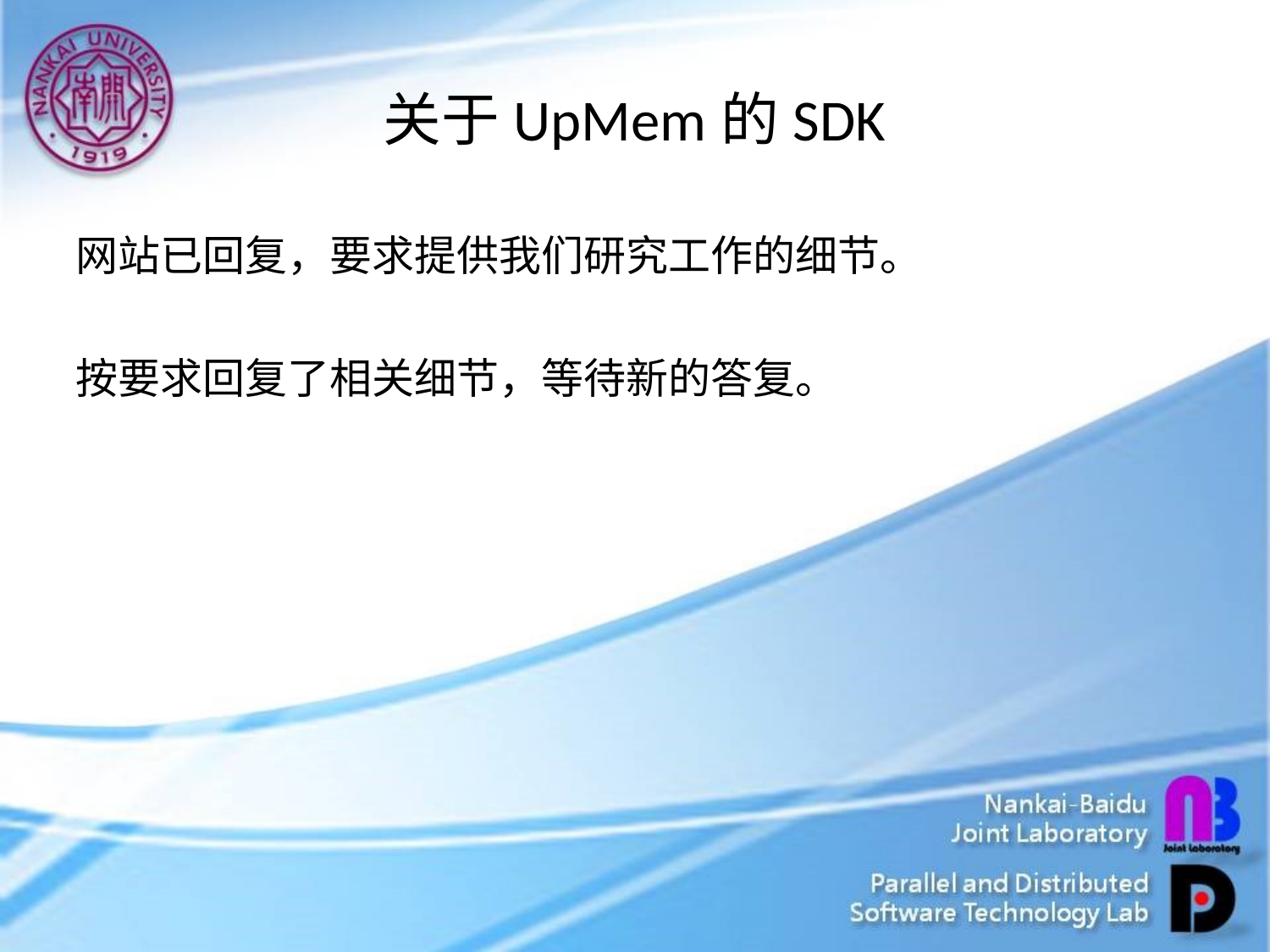

# 关于UpMem的SDK
网站已回复，要求提供我们研究工作的细节。

按要求回复了相关细节，等待新的答复。